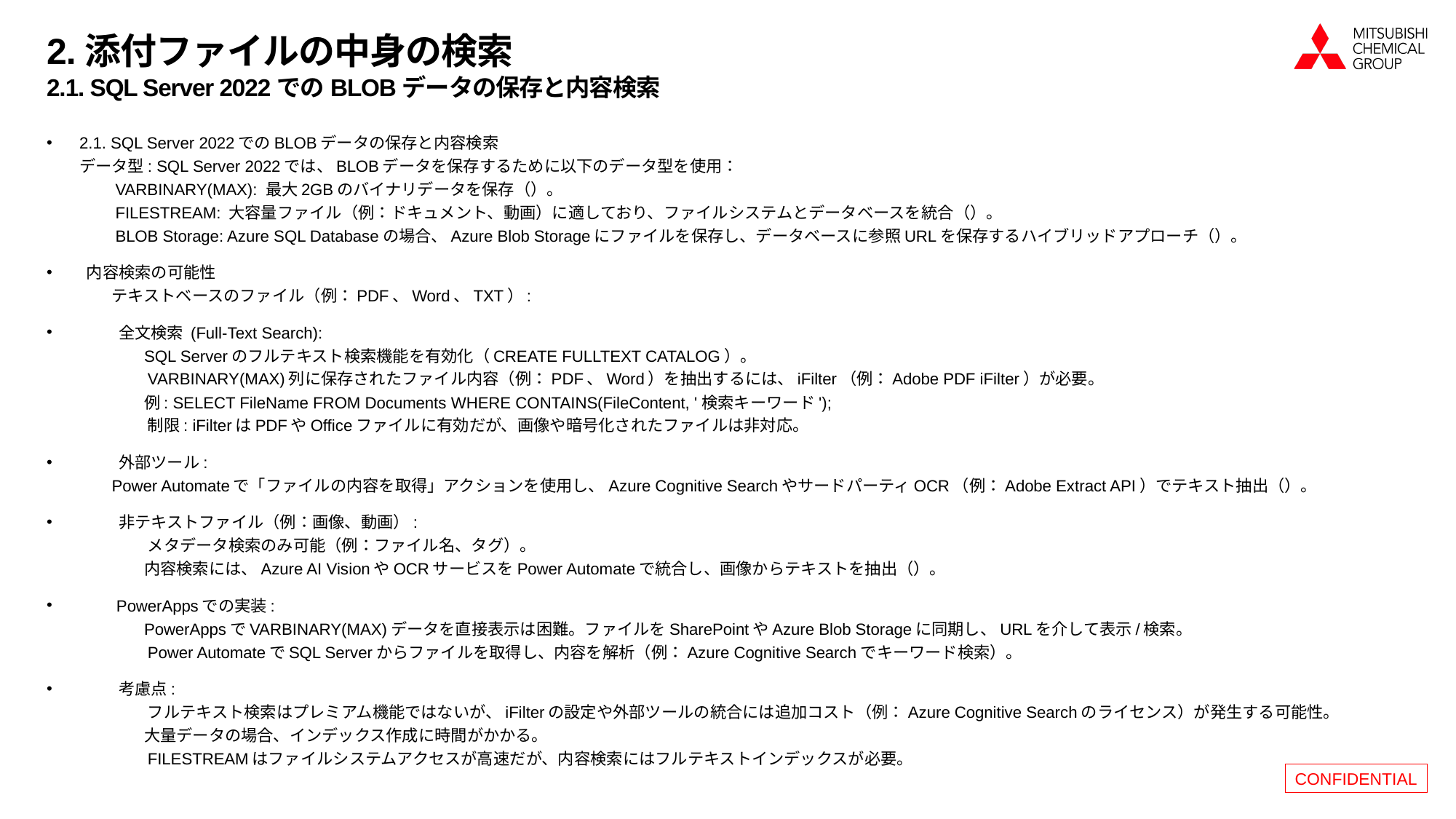

# 2.添付ファイルの中身の検索 2.1. SQL Server 2022でのBLOBデータの保存と内容検索
2.1. SQL Server 2022でのBLOBデータの保存と内容検索
データ型: SQL Server 2022では、BLOBデータを保存するために以下のデータ型を使用：
  VARBINARY(MAX): 最大2GBのバイナリデータを保存（）。
  FILESTREAM: 大容量ファイル（例：ドキュメント、動画）に適しており、ファイルシステムとデータベースを統合（）。
  BLOB Storage: Azure SQL Databaseの場合、Azure Blob Storageにファイルを保存し、データベースに参照URLを保存するハイブリッドアプローチ（）。
 内容検索の可能性
  テキストベースのファイル（例：PDF、Word、TXT）:
   全文検索 (Full-Text Search):
    SQL Serverのフルテキスト検索機能を有効化（CREATE FULLTEXT CATALOG）。
    VARBINARY(MAX)列に保存されたファイル内容（例：PDF、Word）を抽出するには、iFilter（例：Adobe PDF iFilter）が必要。
    例: SELECT FileName FROM Documents WHERE CONTAINS(FileContent, '検索キーワード');
    制限: iFilterはPDFやOfficeファイルに有効だが、画像や暗号化されたファイルは非対応。
   外部ツール: 
  Power Automateで「ファイルの内容を取得」アクションを使用し、Azure Cognitive SearchやサードパーティOCR（例：Adobe Extract API）でテキスト抽出（）。
   非テキストファイル（例：画像、動画）:
    メタデータ検索のみ可能（例：ファイル名、タグ）。
    内容検索には、Azure AI VisionやOCRサービスをPower Automateで統合し、画像からテキストを抽出（）。
   PowerAppsでの実装:
    PowerAppsでVARBINARY(MAX)データを直接表示は困難。ファイルをSharePointやAzure Blob Storageに同期し、URLを介して表示/検索。
    Power AutomateでSQL Serverからファイルを取得し、内容を解析（例：Azure Cognitive Searchでキーワード検索）。
   考慮点:
    フルテキスト検索はプレミアム機能ではないが、iFilterの設定や外部ツールの統合には追加コスト（例：Azure Cognitive Searchのライセンス）が発生する可能性。
    大量データの場合、インデックス作成に時間がかかる。
    FILESTREAMはファイルシステムアクセスが高速だが、内容検索にはフルテキストインデックスが必要。